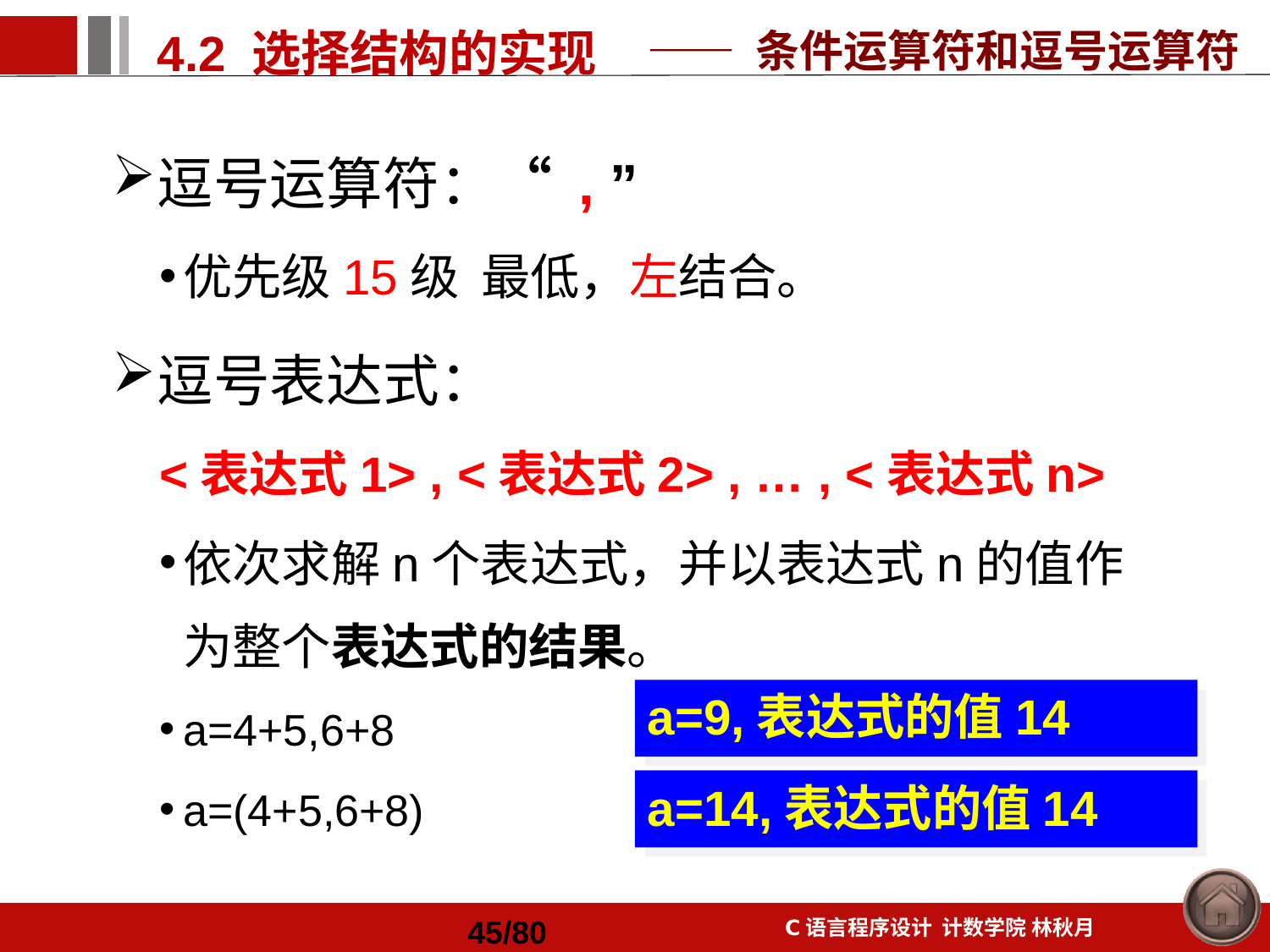

—— 条件运算符和逗号运算符
逗号运算符：“ , ”
优先级15级  最低，左结合。
逗号表达式：
<表达式1> , <表达式2> , … , <表达式n>
依次求解n个表达式，并以表达式n的值作为整个表达式的结果。
a=4+5,6+8
a=(4+5,6+8)

a=9,表达式的值14
a=14,表达式的值14